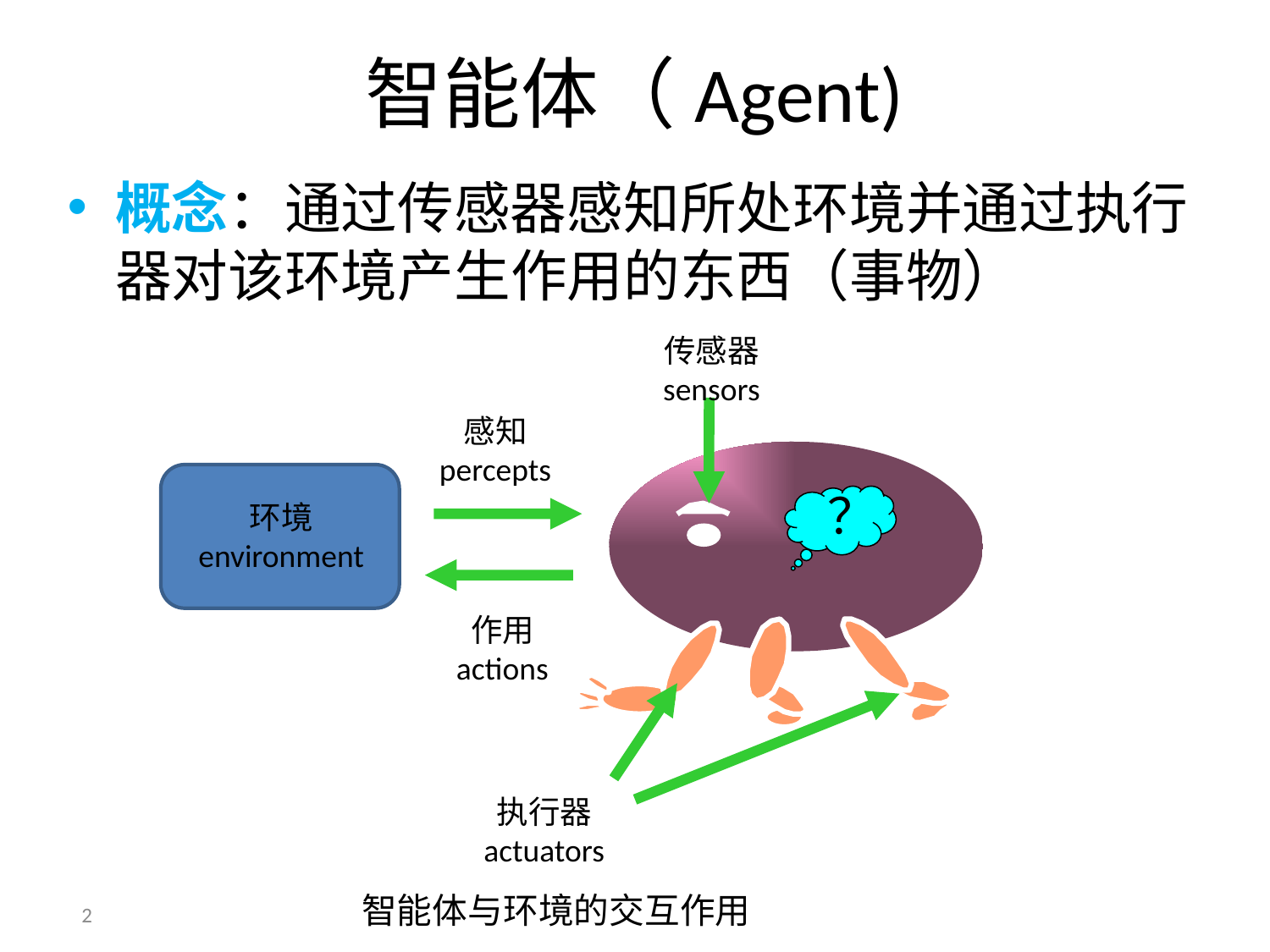

智能体（Agent)
概念：通过传感器感知所处环境并通过执行器对该环境产生作用的东西（事物）
传感器
sensors

感知
percepts

？
环境
environment

环  境

作用
actions

执行器
actuators

2
智能体与环境的交互作用